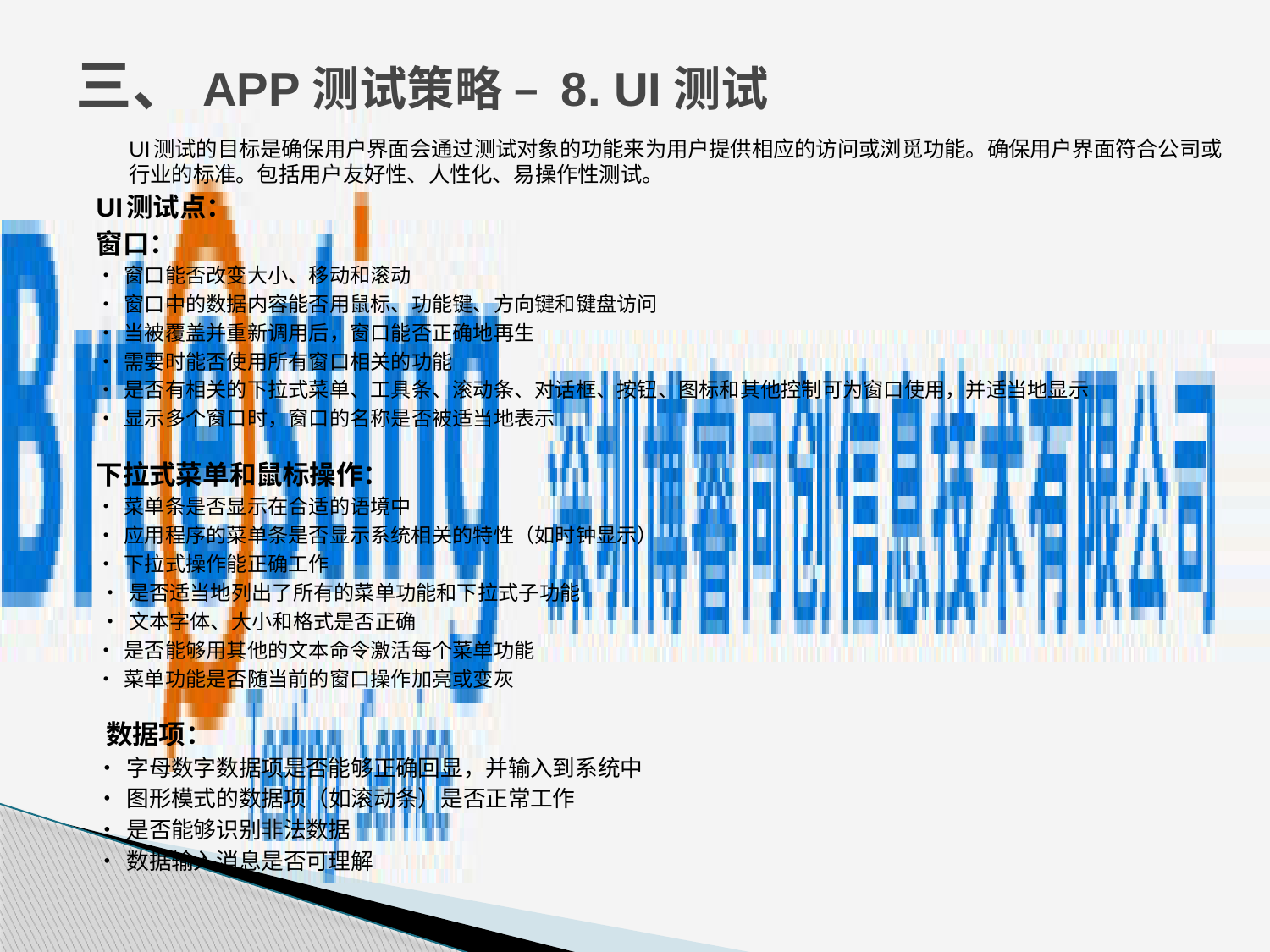

# 三、APP测试策略 – 8. UI测试
	UI测试的目标是确保用户界面会通过测试对象的功能来为用户提供相应的访问或浏觅功能。确保用户界面符合公司或行业的标准。包括用户友好性、人性化、易操作性测试。
UI测试点：
窗口：
• 窗口能否改变大小、移动和滚动
• 窗口中的数据内容能否用鼠标、功能键、方向键和键盘访问
• 当被覆盖并重新调用后，窗口能否正确地再生
• 需要时能否使用所有窗口相关的功能
• 是否有相关的下拉式菜单、工具条、滚动条、对话框、按钮、图标和其他控制可为窗口使用，并适当地显示
• 显示多个窗口时，窗口的名称是否被适当地表示

下拉式菜单和鼠标操作：
• 菜单条是否显示在合适的语境中
• 应用程序的菜单条是否显示系统相关的特性（如时钟显示）
• 下拉式操作能正确工作
 • 是否适当地列出了所有的菜单功能和下拉式子功能
 • 文本字体、大小和格式是否正确
• 是否能够用其他的文本命令激活每个菜单功能
• 菜单功能是否随当前的窗口操作加亮或变灰

 数据项：
• 字母数字数据项是否能够正确回显，并输入到系统中
• 图形模式的数据项（如滚动条）是否正常工作
• 是否能够识别非法数据
• 数据输入消息是否可理解